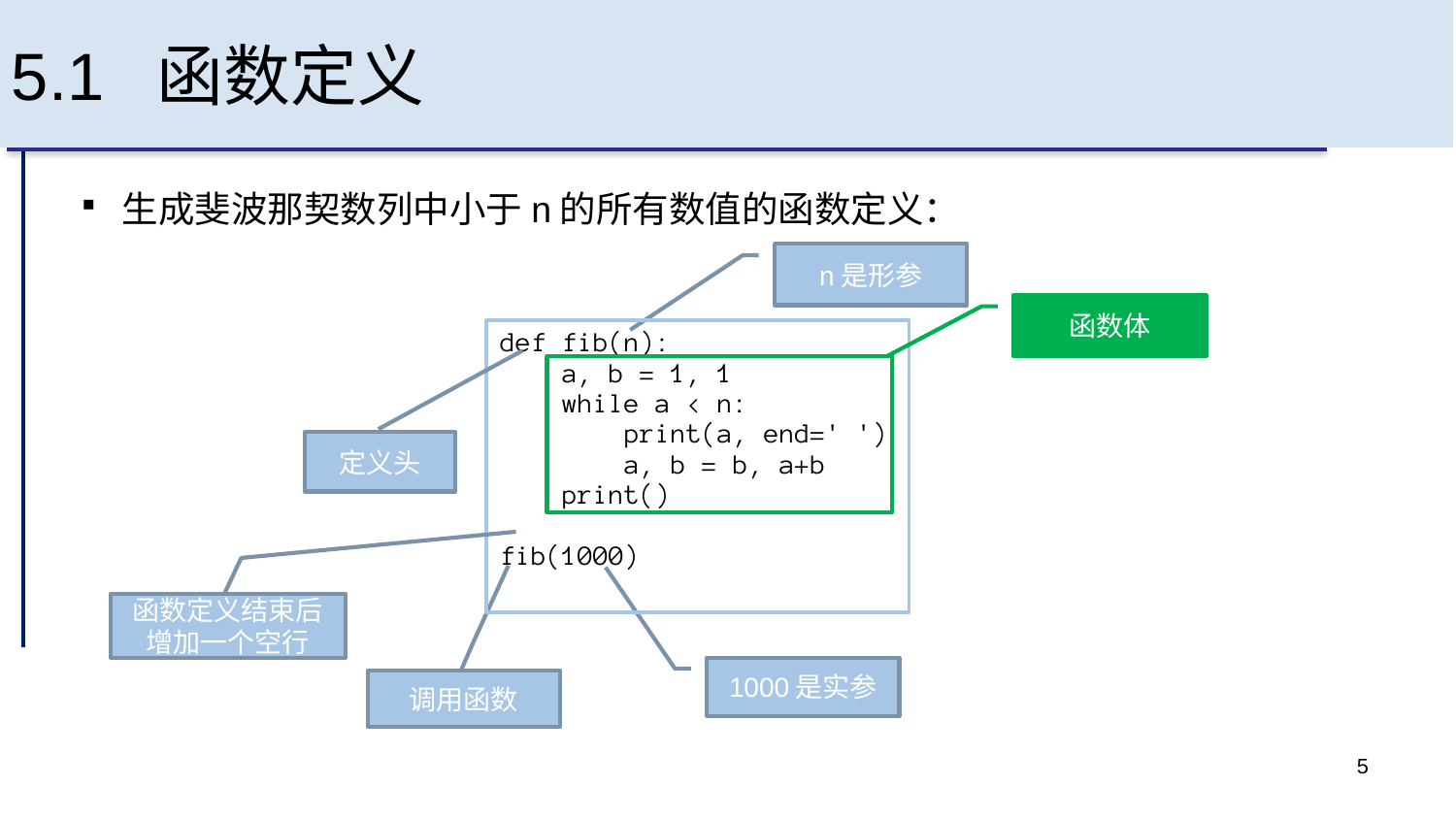

# 5.1  函数定义
生成斐波那契数列中小于n的所有数值的函数定义：
n是形参
函数体
def fib(n):
    a, b = 1, 1
    while a < n:
        print(a, end=' ')
        a, b = b, a+b
    print()

fib(1000)

定义头
函数定义结束后增加一个空行
1000是实参
调用函数
5